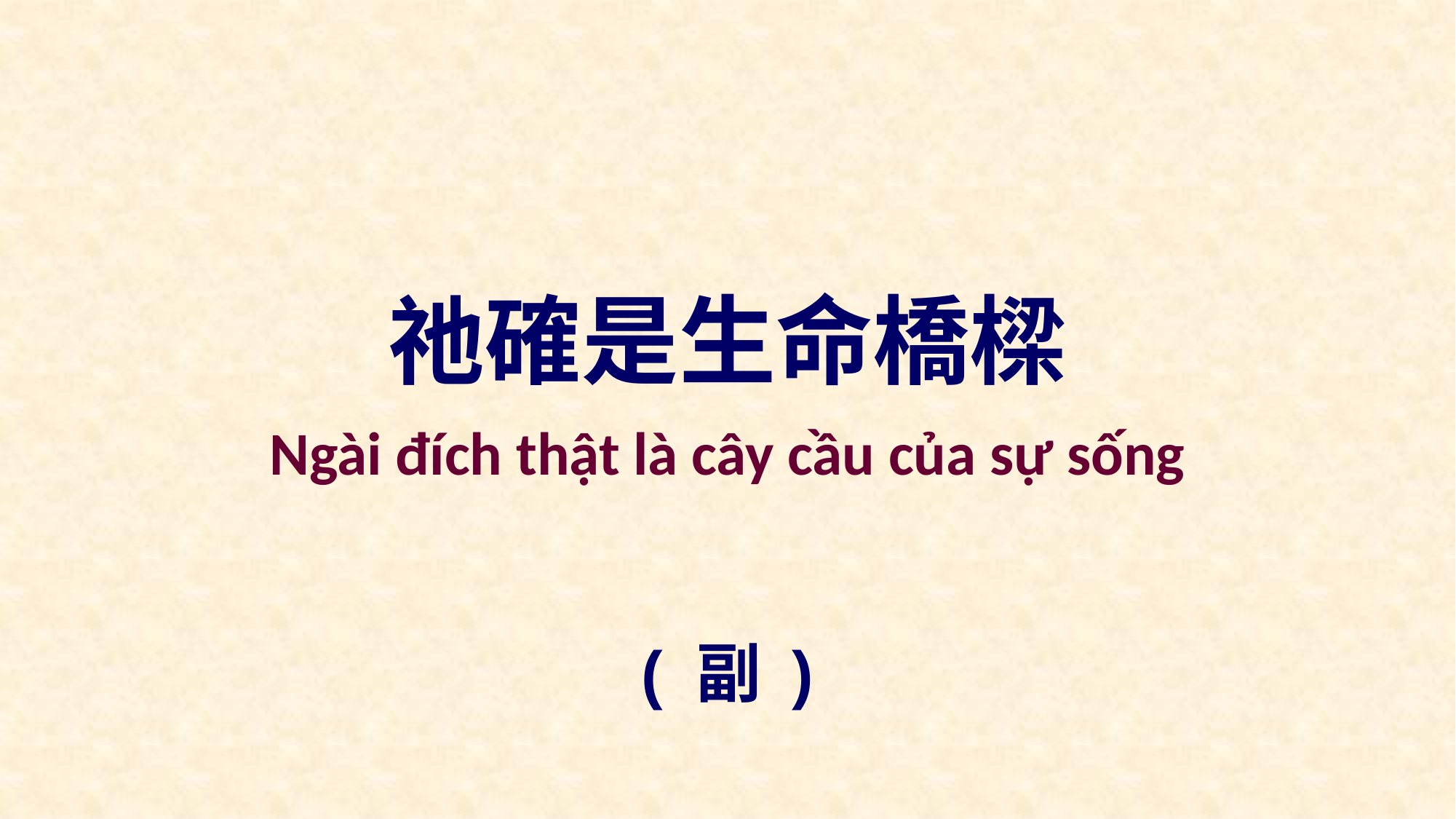

祂確是生命橋樑
Ngài đích thật là cây cầu của sự sống
( 副 )